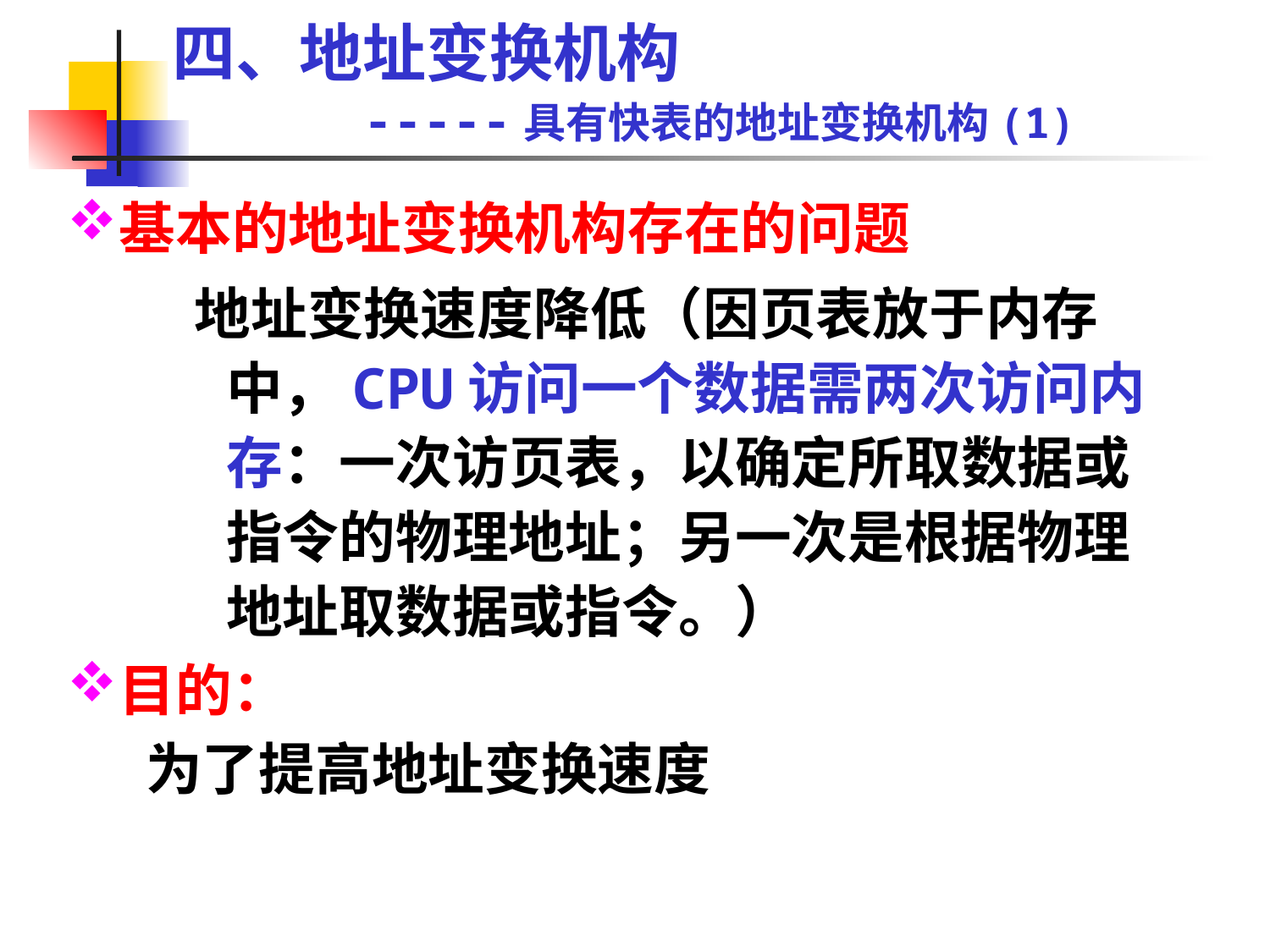

# 四、地址变换机构 -----具有快表的地址变换机构(1)
基本的地址变换机构存在的问题
地址变换速度降低（因页表放于内存中，CPU访问一个数据需两次访问内存：一次访页表，以确定所取数据或指令的物理地址；另一次是根据物理地址取数据或指令。）
目的：
     为了提高地址变换速度